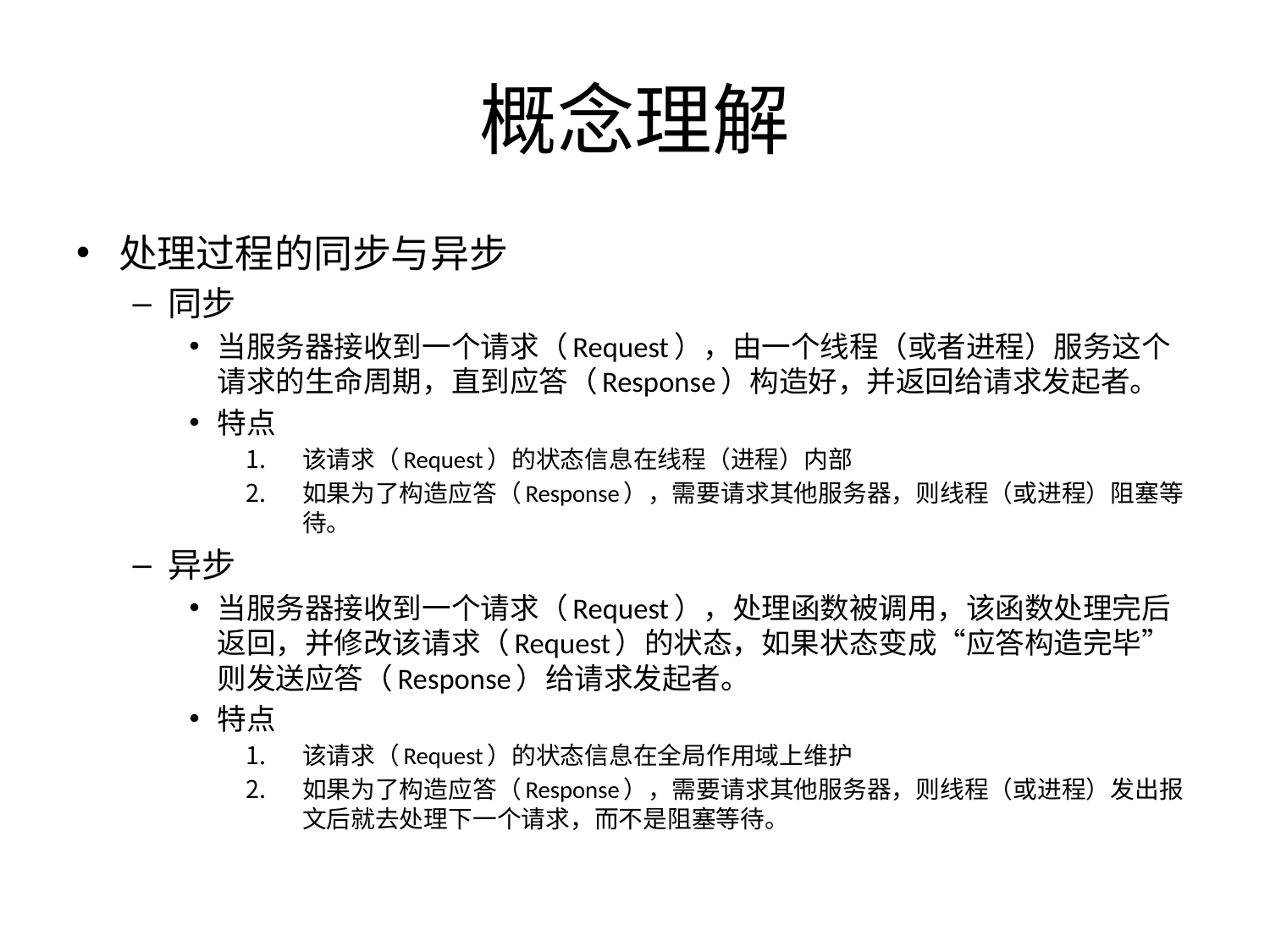

# 概念理解
处理过程的同步与异步
同步
当服务器接收到一个请求（Request），由一个线程（或者进程）服务这个请求的生命周期，直到应答（Response）构造好，并返回给请求发起者。
特点
该请求（Request）的状态信息在线程（进程）内部
如果为了构造应答（Response），需要请求其他服务器，则线程（或进程）阻塞等待。
异步
当服务器接收到一个请求（Request），处理函数被调用，该函数处理完后返回，并修改该请求（Request）的状态，如果状态变成“应答构造完毕”则发送应答（Response）给请求发起者。
特点
该请求（Request）的状态信息在全局作用域上维护
如果为了构造应答（Response），需要请求其他服务器，则线程（或进程）发出报文后就去处理下一个请求，而不是阻塞等待。